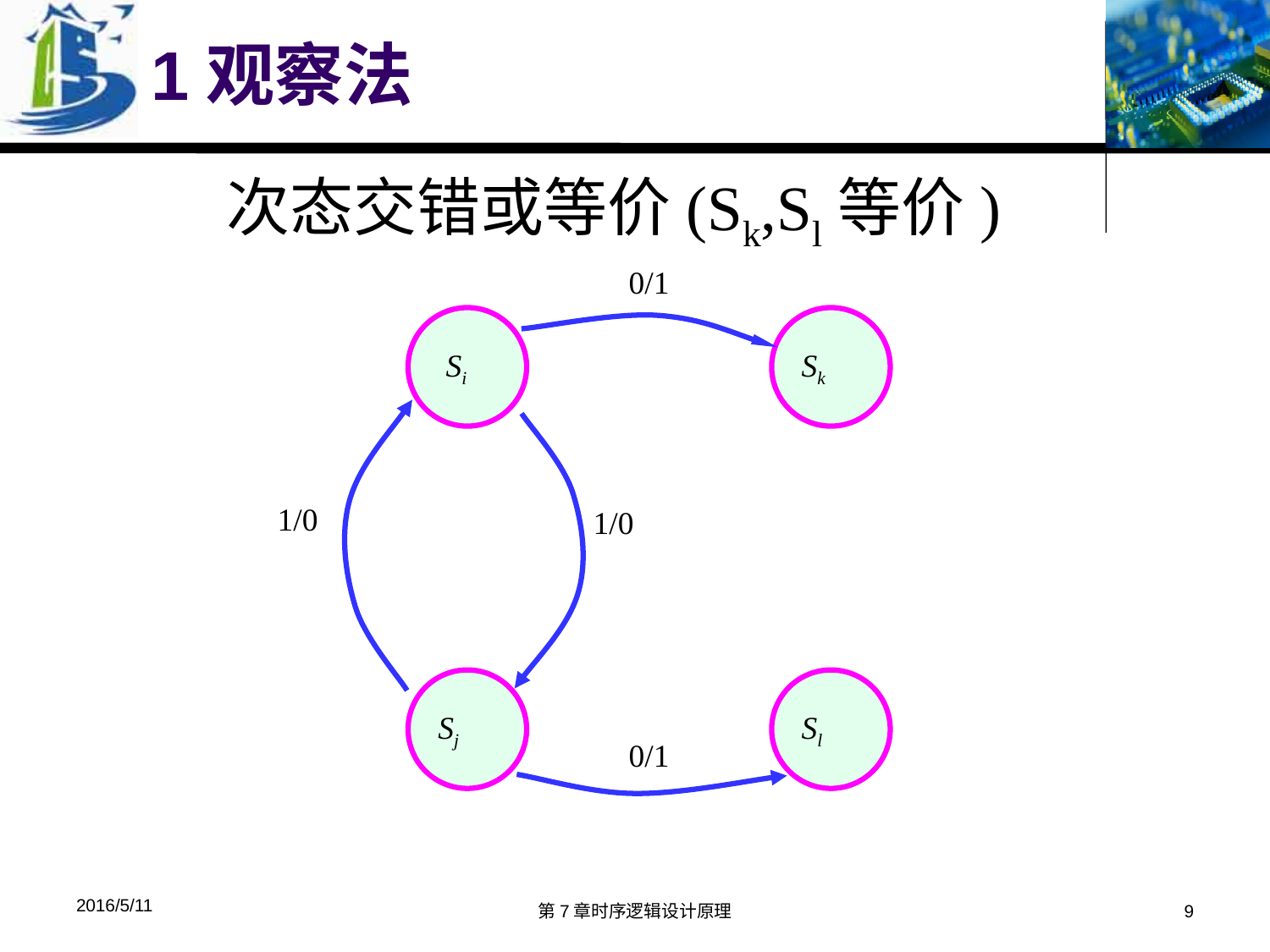

1观察法
次态交错或等价(Sk,Sl等价)
0/1

Sk
Sl
0/1

 Si
Sj

1/0

1/0
2016/5/11
第7章时序逻辑设计原理
9